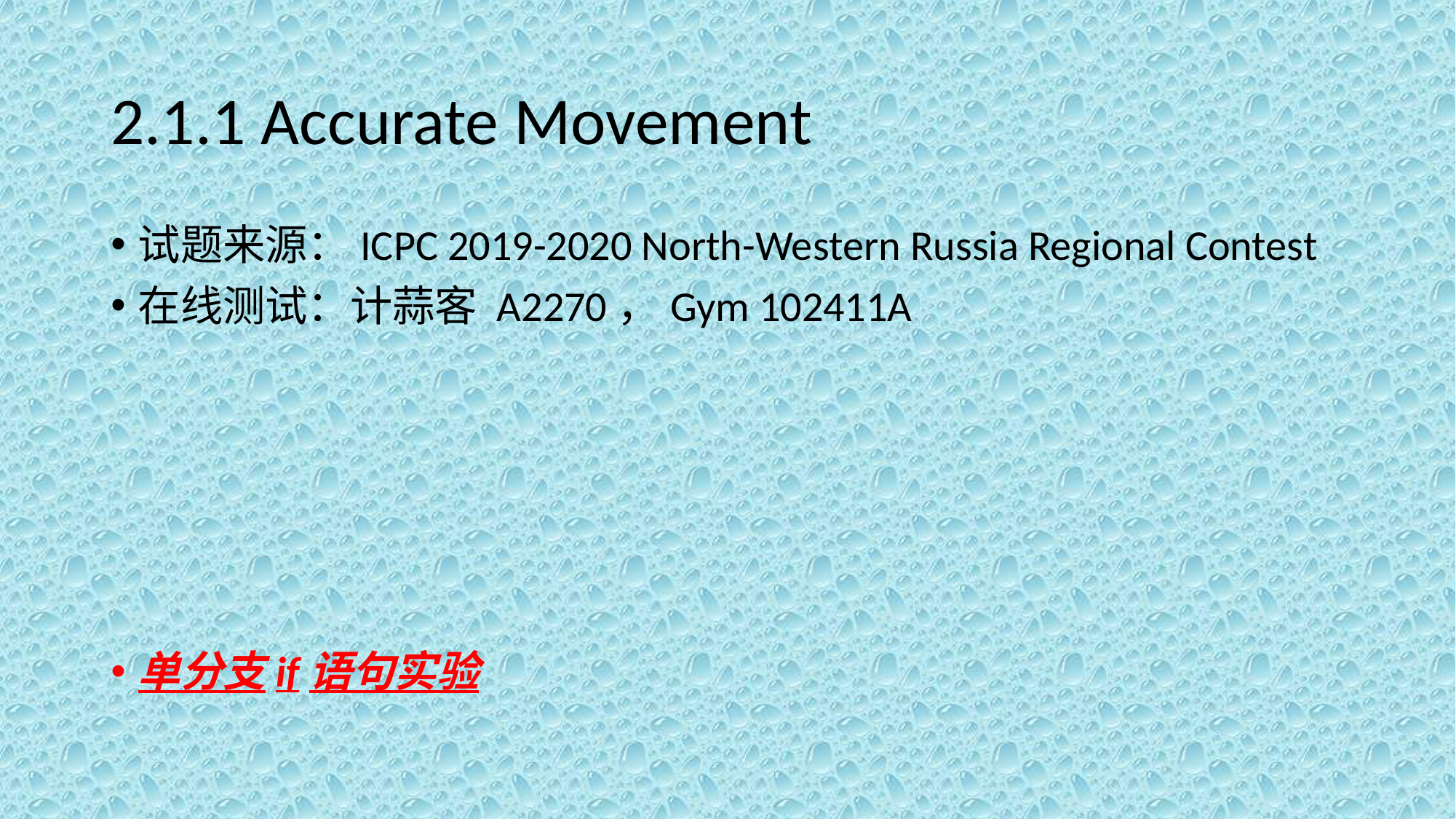

# 2.1.1 Accurate Movement
试题来源：ICPC 2019-2020 North-Western Russia Regional Contest
在线测试：计蒜客 A2270，Gym 102411A

单分支if语句实验